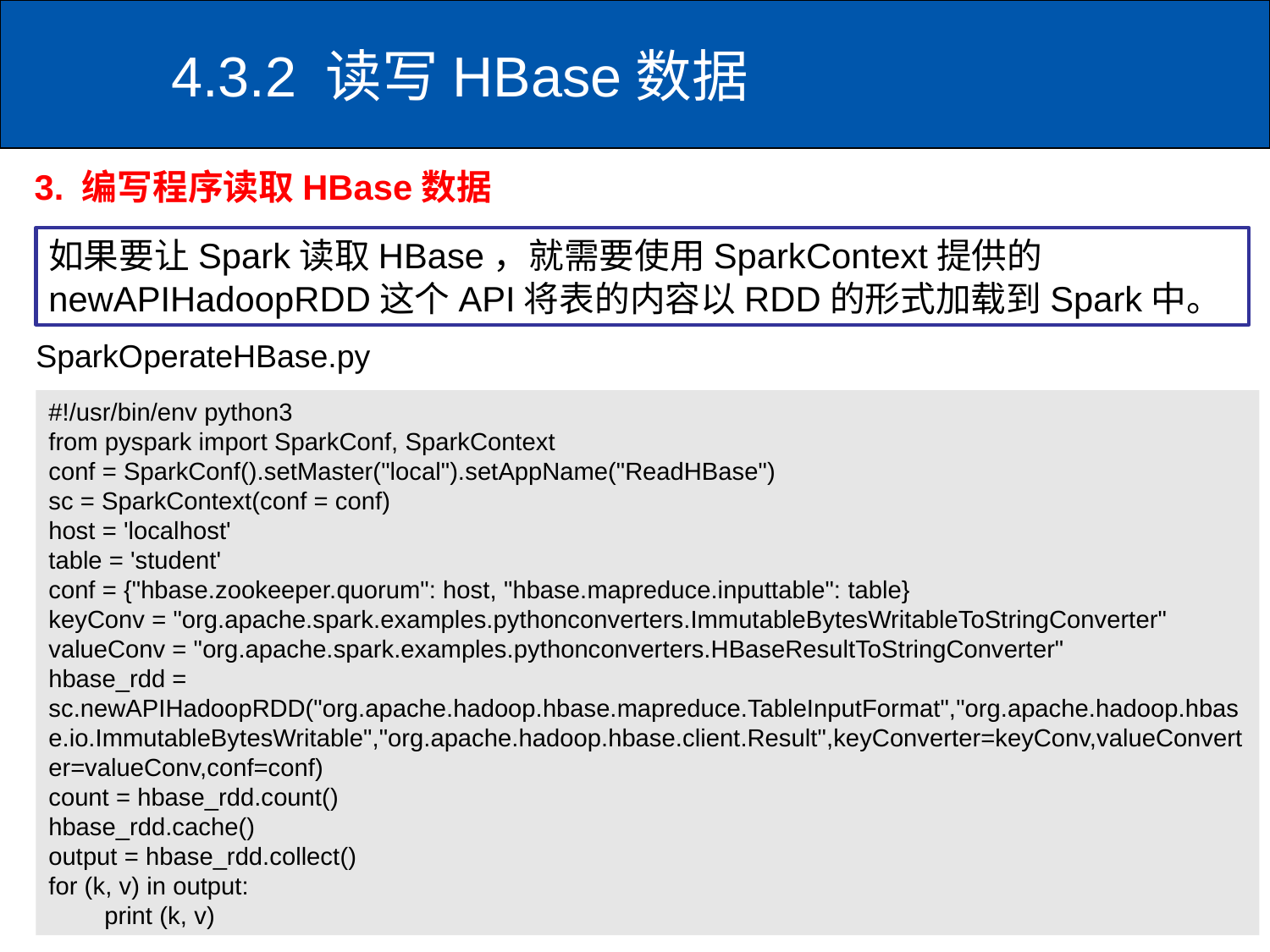

# 4.3.2 读写HBase数据
3. 编写程序读取HBase数据
如果要让Spark读取HBase，就需要使用SparkContext提供的newAPIHadoopRDD这个API将表的内容以RDD的形式加载到Spark中。
SparkOperateHBase.py
#!/usr/bin/env python3
from pyspark import SparkConf, SparkContext
conf = SparkConf().setMaster("local").setAppName("ReadHBase")
sc = SparkContext(conf = conf)
host = 'localhost'
table = 'student'
conf = {"hbase.zookeeper.quorum": host, "hbase.mapreduce.inputtable": table}
keyConv = "org.apache.spark.examples.pythonconverters.ImmutableBytesWritableToStringConverter"
valueConv = "org.apache.spark.examples.pythonconverters.HBaseResultToStringConverter"
hbase_rdd = sc.newAPIHadoopRDD("org.apache.hadoop.hbase.mapreduce.TableInputFormat","org.apache.hadoop.hbase.io.ImmutableBytesWritable","org.apache.hadoop.hbase.client.Result",keyConverter=keyConv,valueConverter=valueConv,conf=conf)
count = hbase_rdd.count()
hbase_rdd.cache()
output = hbase_rdd.collect()
for (k, v) in output:
        print (k, v)